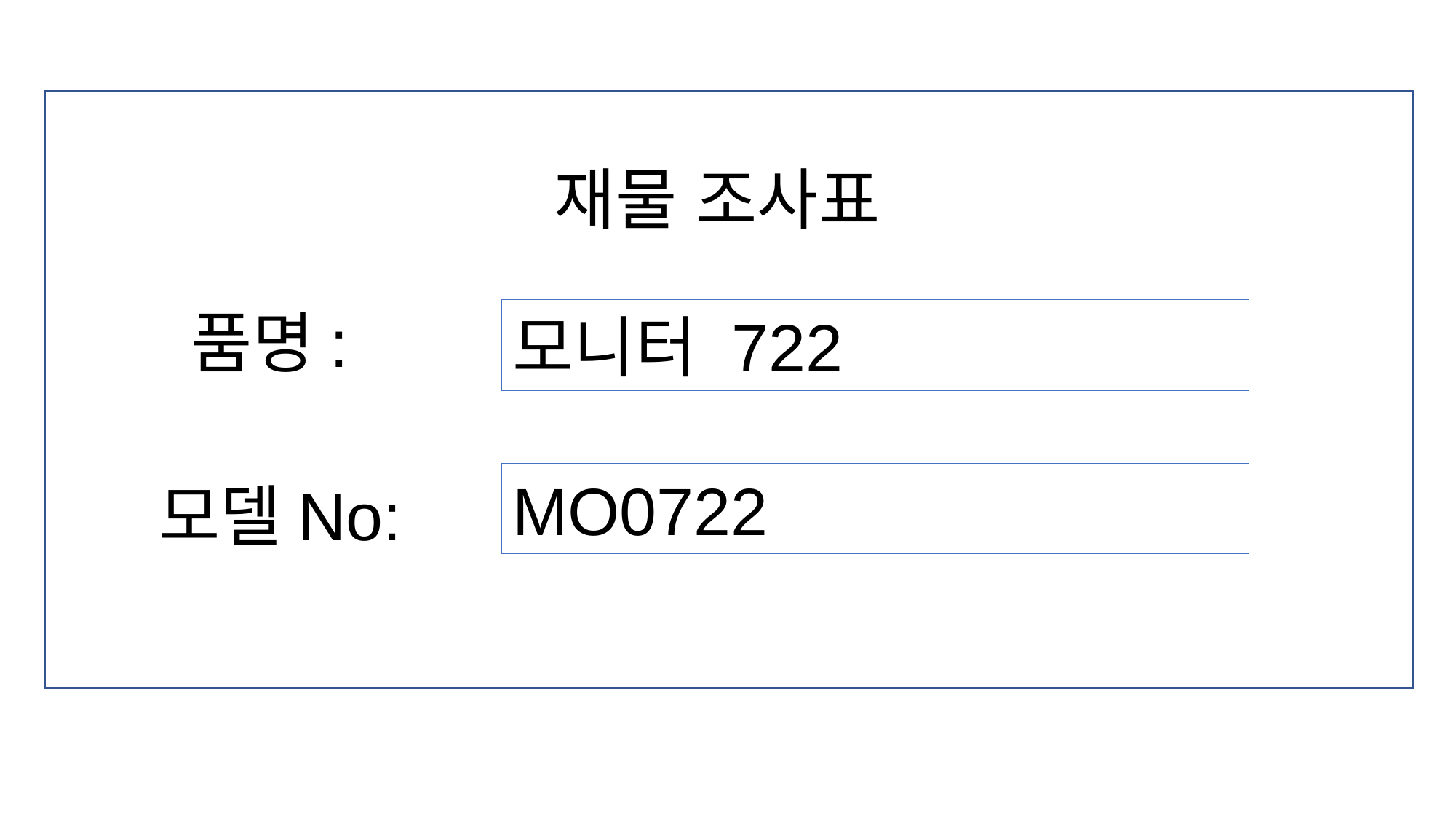

재물 조사표
품명:
모니터 722
MO0722
모델No: